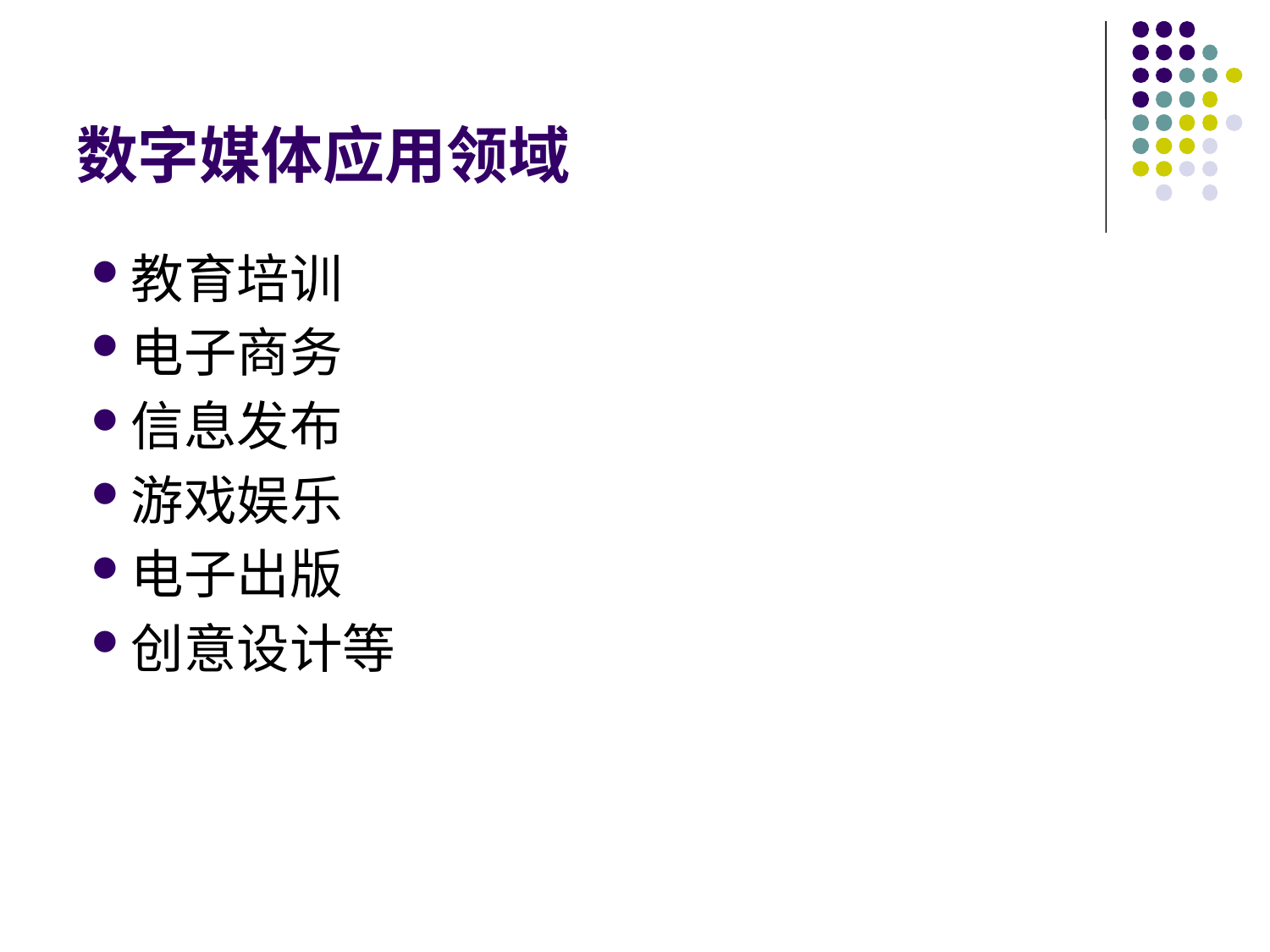

# 数字媒体应用领域
教育培训
电子商务
信息发布
游戏娱乐
电子出版
创意设计等